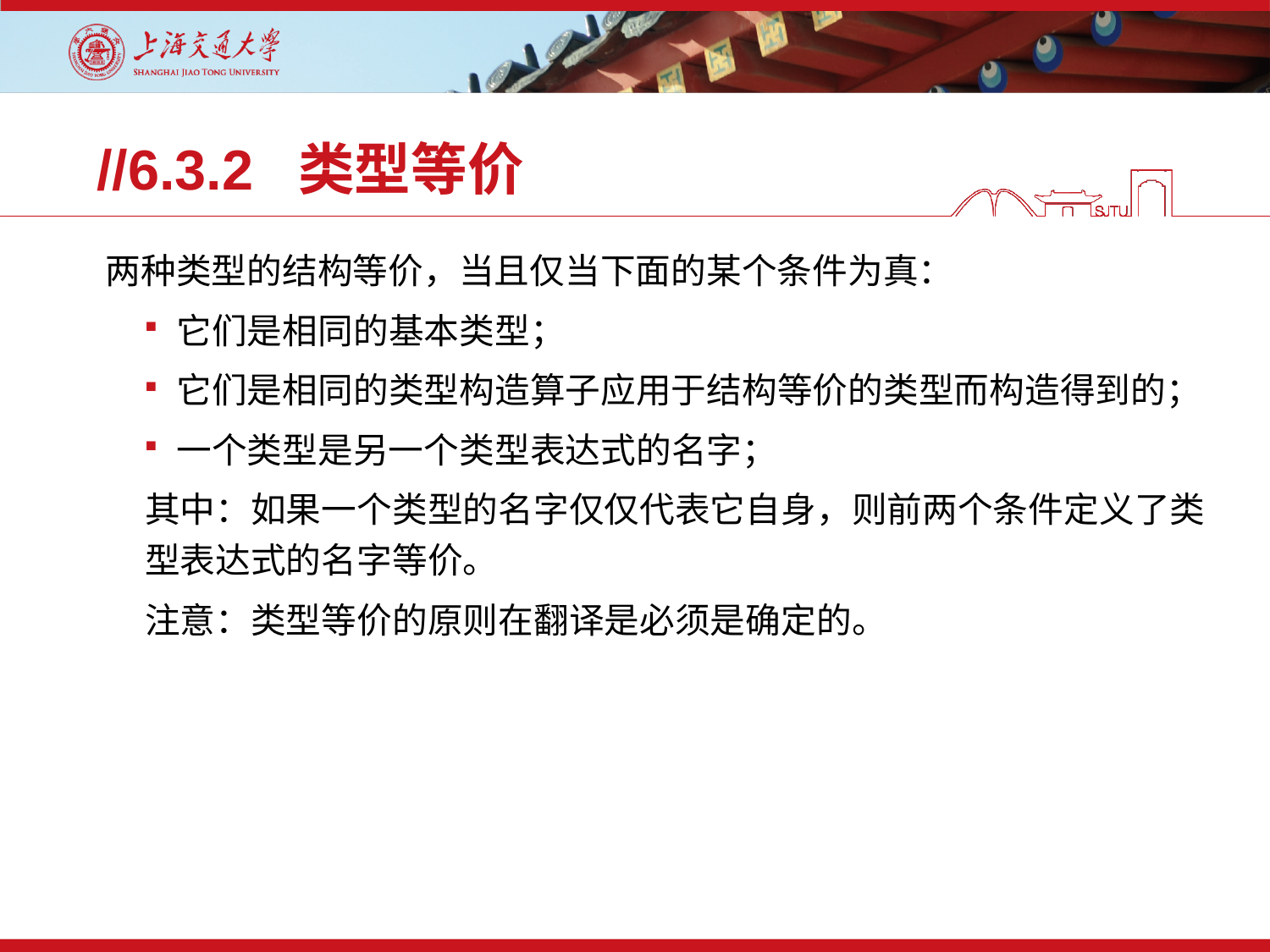

# //6.3.2  类型等价
  两种类型的结构等价，当且仅当下面的某个条件为真：
它们是相同的基本类型；
它们是相同的类型构造算子应用于结构等价的类型而构造得到的；
一个类型是另一个类型表达式的名字；
其中：如果一个类型的名字仅仅代表它自身，则前两个条件定义了类型表达式的名字等价。
注意：类型等价的原则在翻译是必须是确定的。